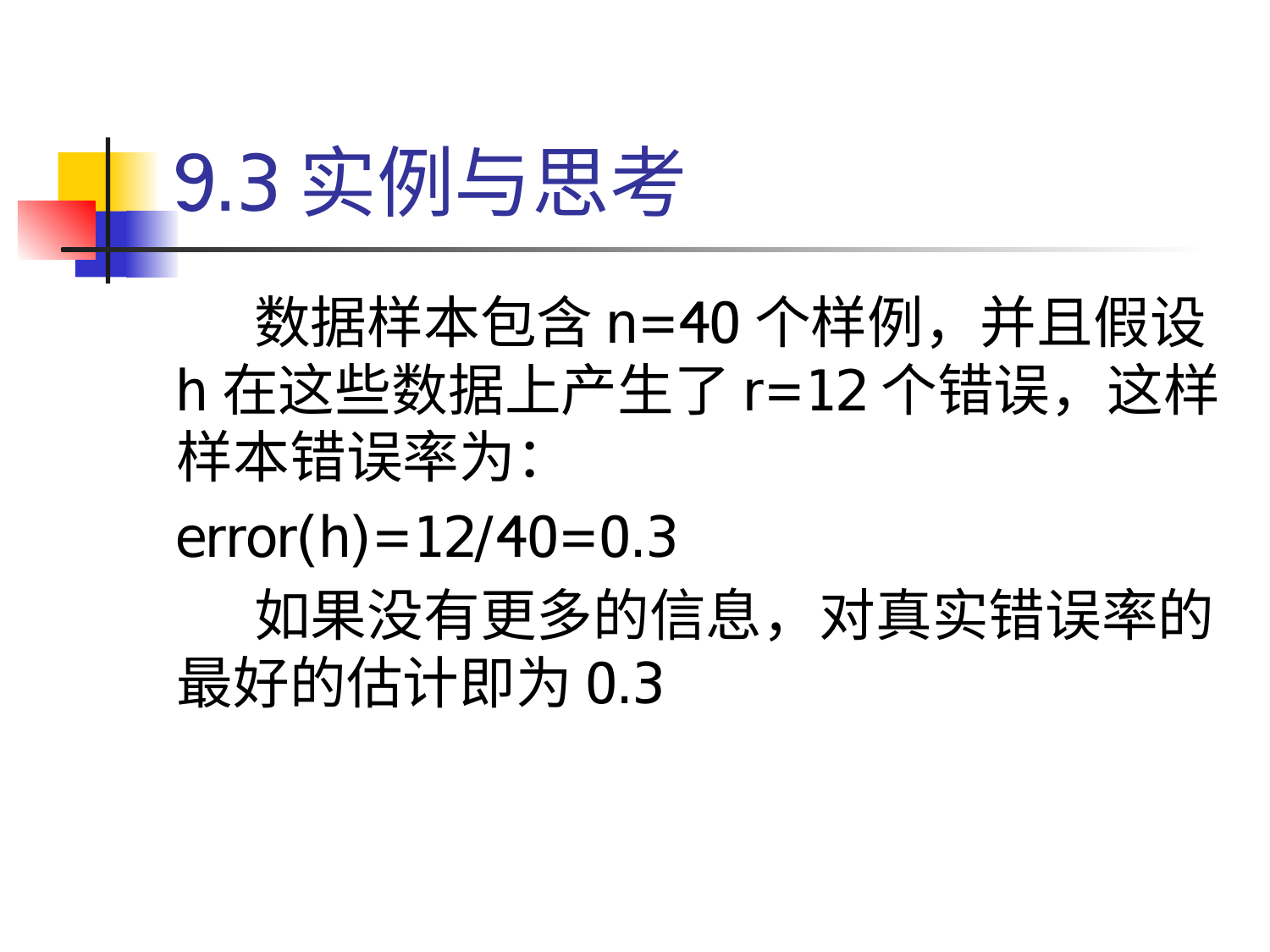

# 9.3实例与思考
     数据样本包含n=40个样例，并且假设h在这些数据上产生了r=12个错误，这样样本错误率为：
error(h)=12/40=0.3
     如果没有更多的信息，对真实错误率的最好的估计即为0.3